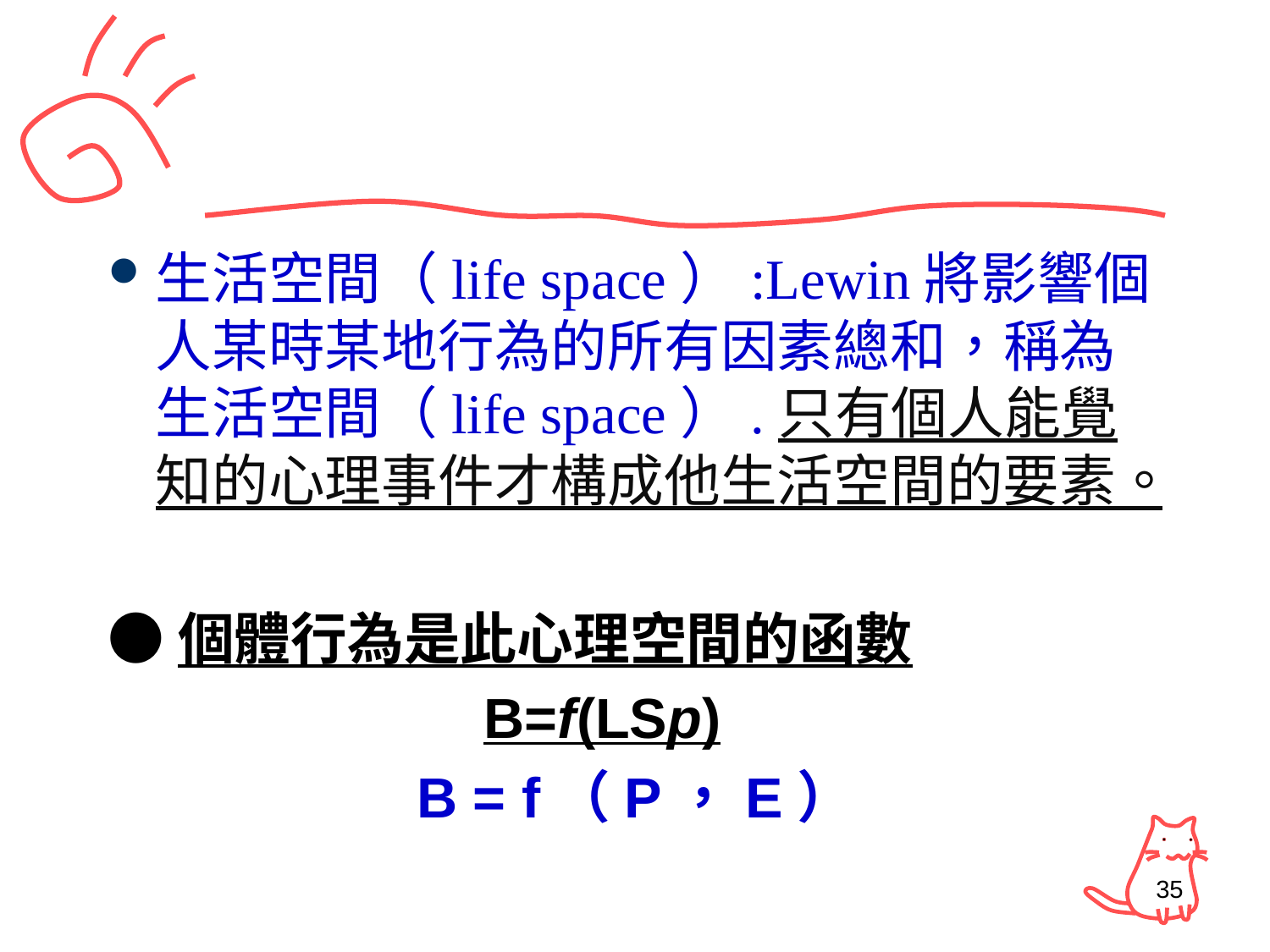

#
生活空間（life space）:Lewin將影響個人某時某地行為的所有因素總和，稱為生活空間（life space）.只有個人能覺知的心理事件才構成他生活空間的要素。

●個體行為是此心理空間的函數
                        B=f(LSp)
B = f（P，E）
35